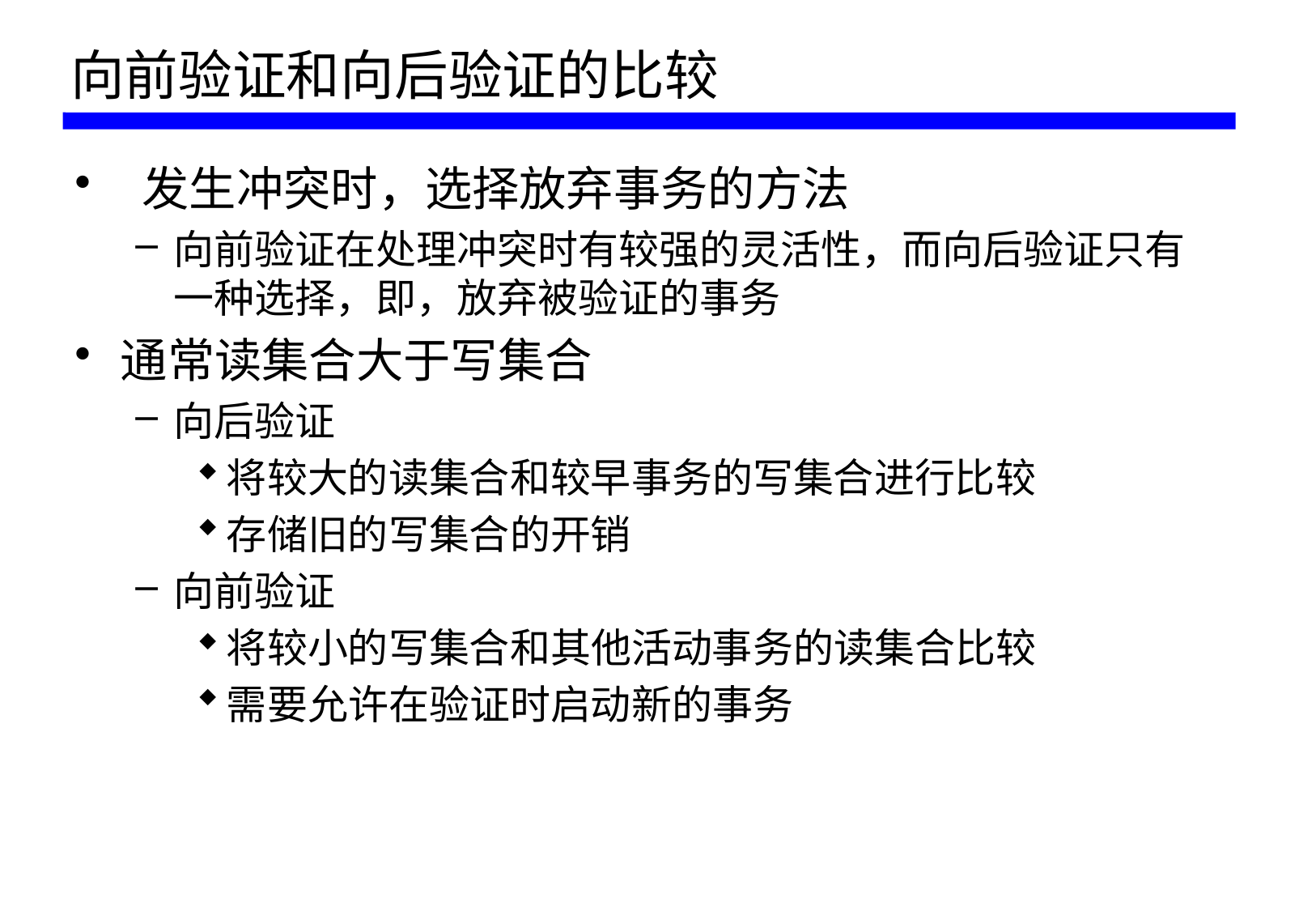

# 向前验证和向后验证的比较
 发生冲突时，选择放弃事务的方法
向前验证在处理冲突时有较强的灵活性，而向后验证只有一种选择，即，放弃被验证的事务
通常读集合大于写集合
向后验证
将较大的读集合和较早事务的写集合进行比较
存储旧的写集合的开销
向前验证
将较小的写集合和其他活动事务的读集合比较
需要允许在验证时启动新的事务